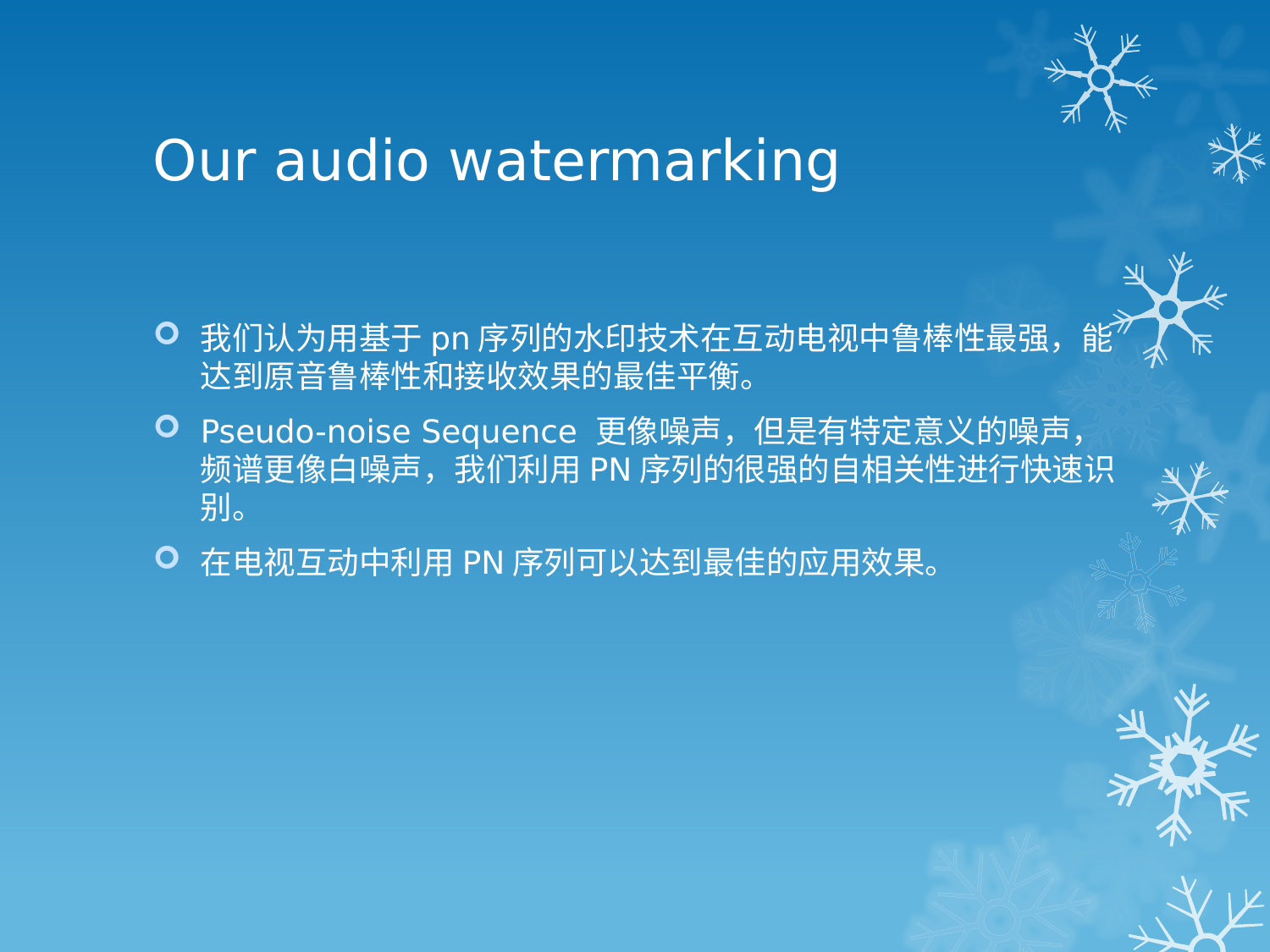

# Our audio watermarking
我们认为用基于pn序列的水印技术在互动电视中鲁棒性最强，能达到原音鲁棒性和接收效果的最佳平衡。
Pseudo-noise Sequence 更像噪声，但是有特定意义的噪声，频谱更像白噪声，我们利用PN序列的很强的自相关性进行快速识别。
在电视互动中利用PN序列可以达到最佳的应用效果。